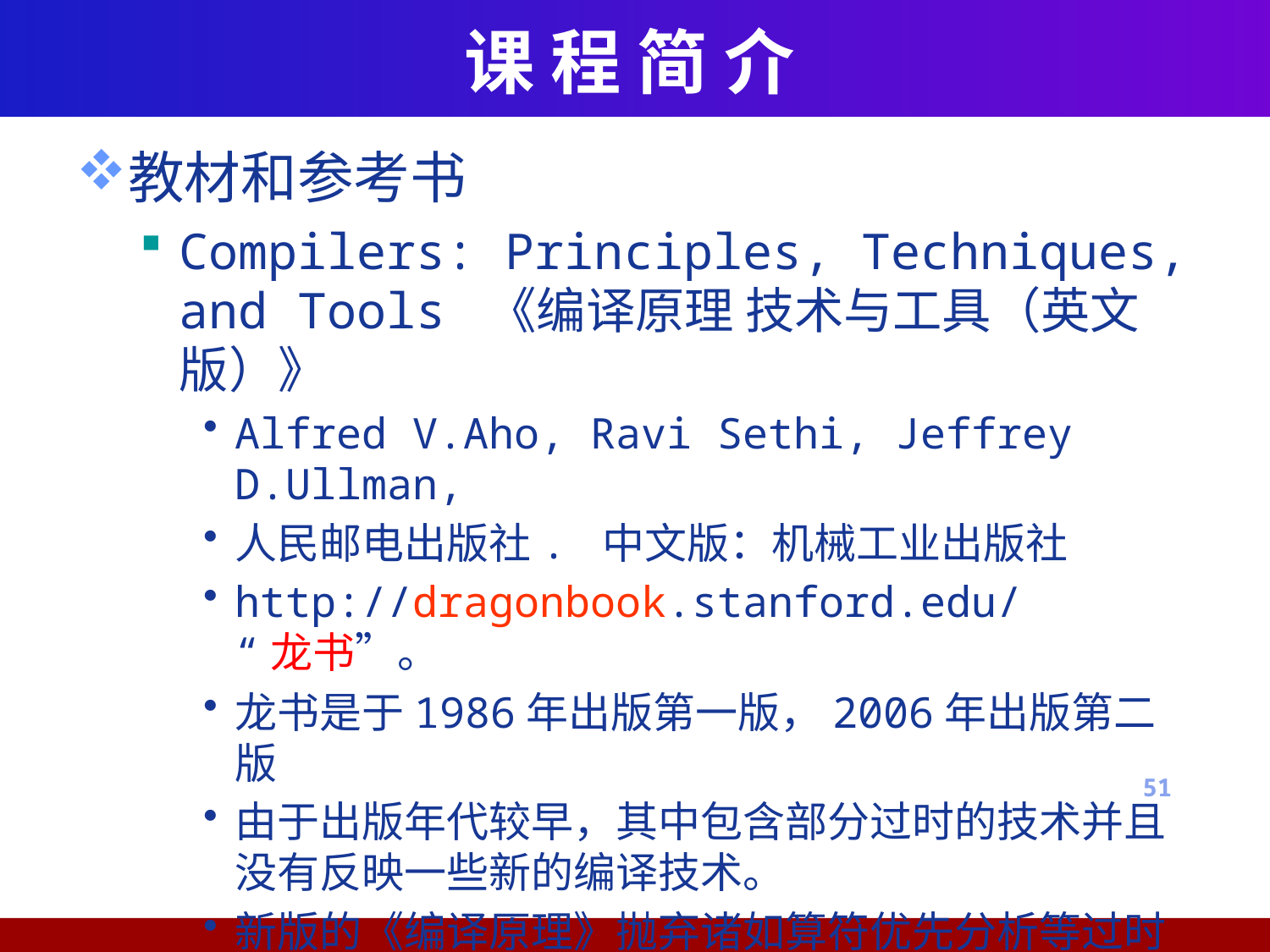

# 课 程 简 介
教材和参考书
Compilers: Principles, Techniques, and Tools 《编译原理 技术与工具（英文版）》
Alfred V.Aho, Ravi Sethi, Jeffrey D.Ullman,
人民邮电出版社. 中文版：机械工业出版社
http://dragonbook.stanford.edu/     “龙书”。
龙书是于1986年出版第一版，2006年出版第二版
由于出版年代较早，其中包含部分过时的技术并且没有反映一些新的编译技术。
新版的《编译原理》抛弃诸如算符优先分析等过时技术，增加面向对象编译、类型检查等新技术。
51